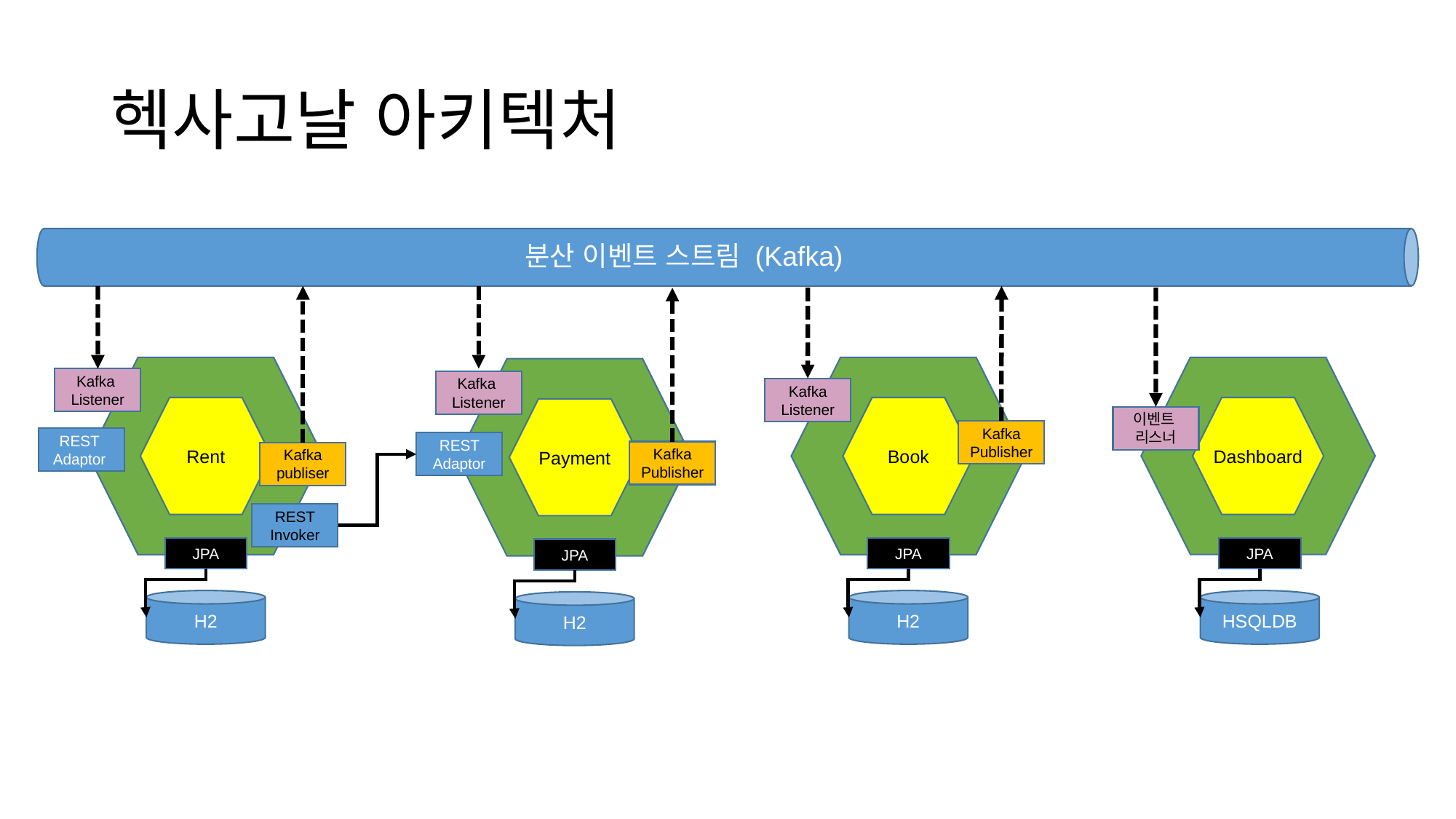

# 헥사고날 아키텍처
분산 이벤트 스트림 (Kafka)
app
Rent
JPA
H2
store
Book
JPA
H2
customer
Dashboard
JPA
HSQLDB
pay
Payment
Kafka
Listener
Kafka
Listener
Kafka Listener
이벤트
리스너
Kafka Publisher
REST
Adaptor
REST Adaptor
Kafka Publisher
Kafka publiser
REST Invoker
JPA
H2